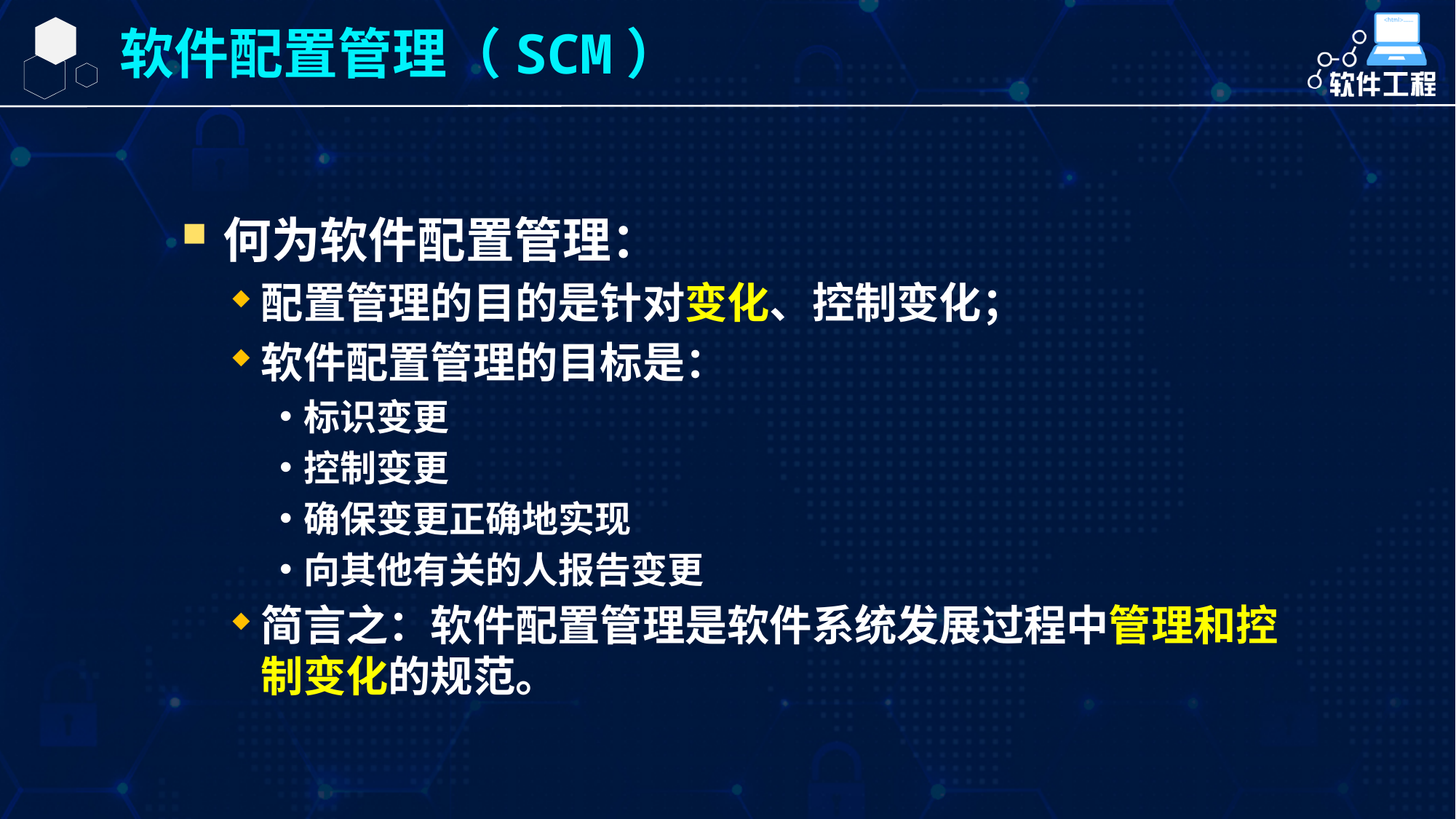

软件配置管理（SCM）
何为软件配置管理：
配置管理的目的是针对变化、控制变化；
软件配置管理的目标是：
标识变更
控制变更
确保变更正确地实现
向其他有关的人报告变更
简言之：软件配置管理是软件系统发展过程中管理和控制变化的规范。